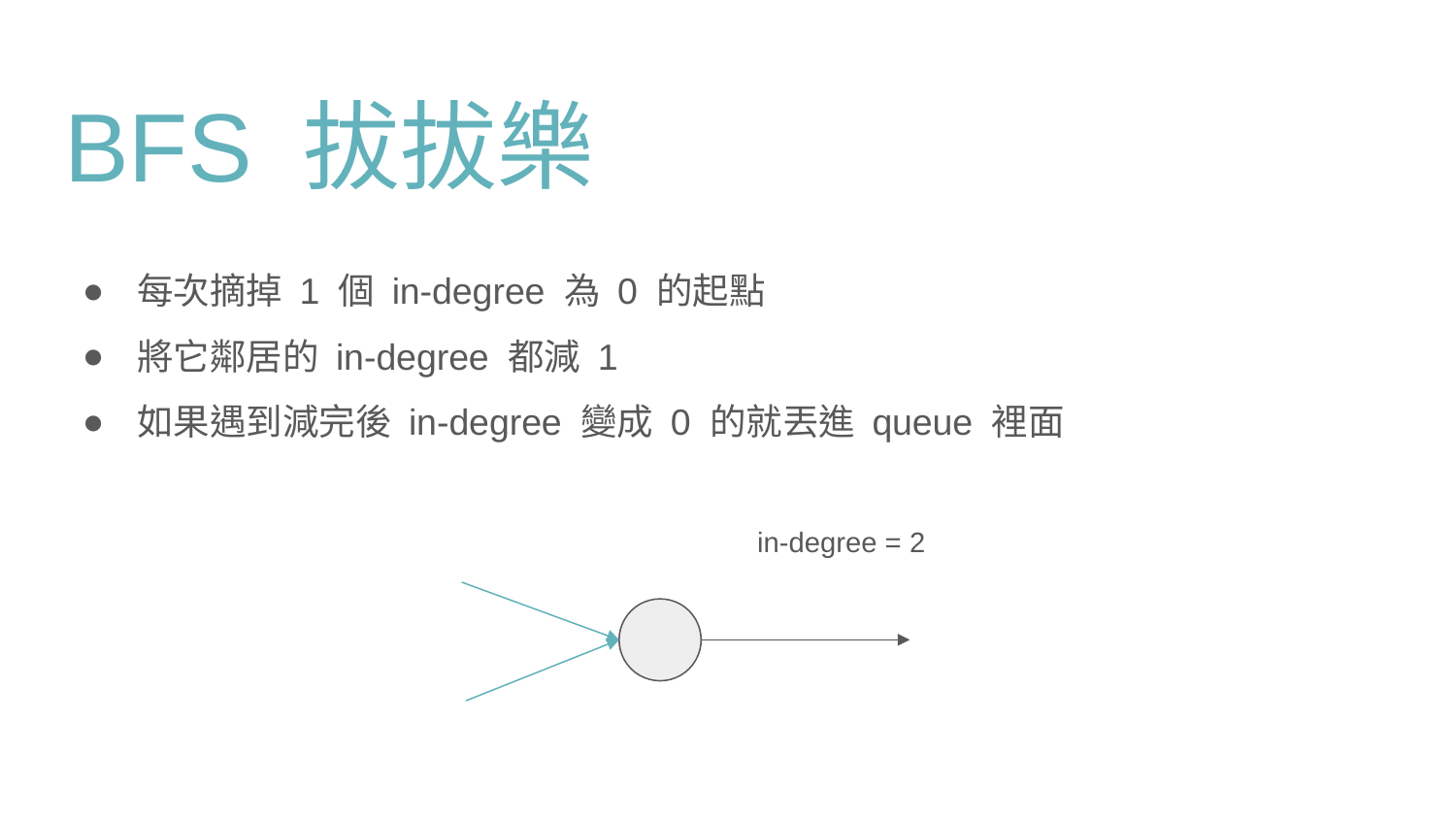

# BFS 拔拔樂
每次摘掉 1 個 in-degree 為 0 的起點
將它鄰居的 in-degree 都減 1
如果遇到減完後 in-degree 變成 0 的就丟進 queue 裡面
in-degree = 2